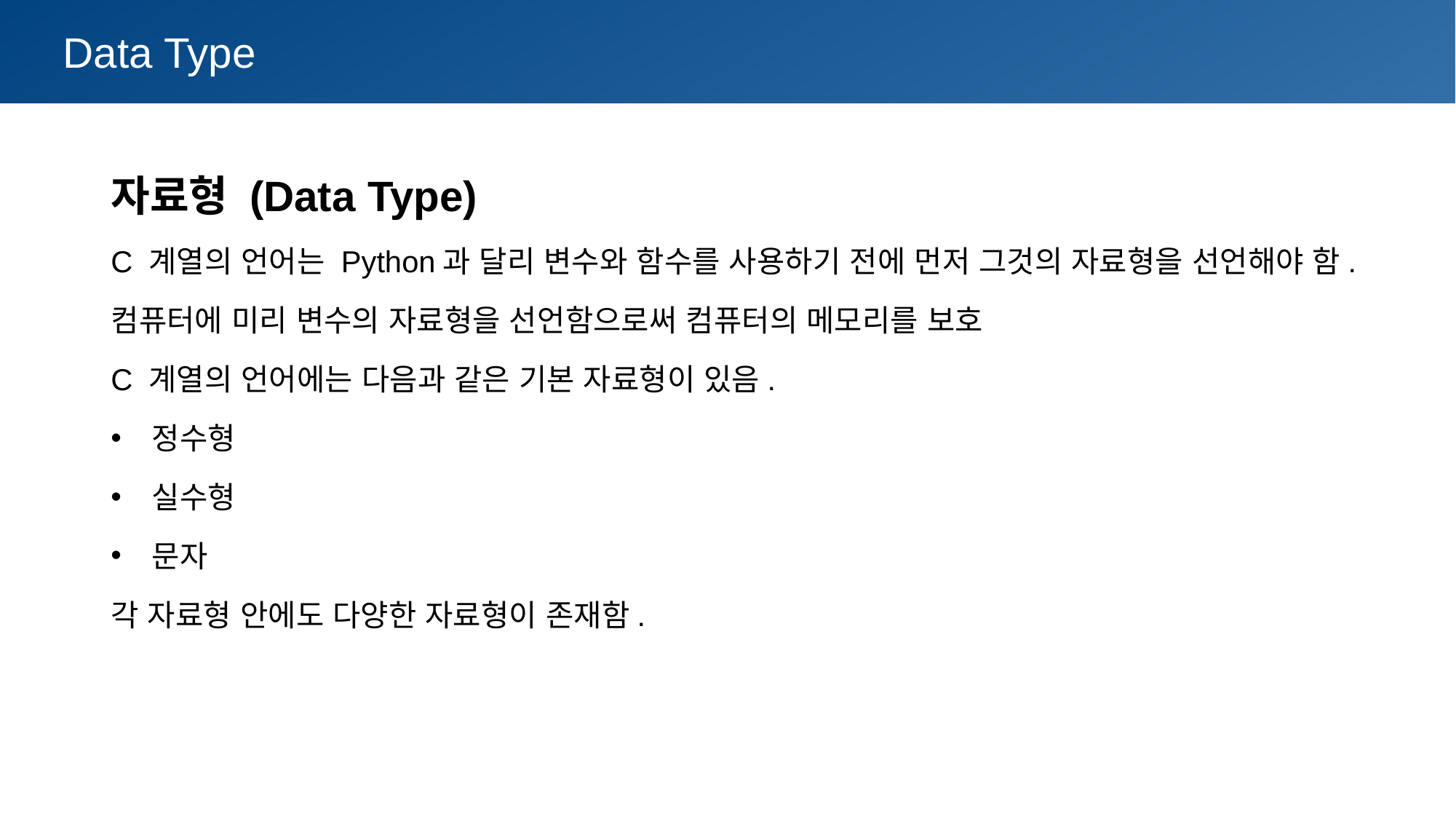

Data Type
자료형 (Data Type)
C 계열의 언어는 Python과 달리 변수와 함수를 사용하기 전에 먼저 그것의 자료형을 선언해야 함.
컴퓨터에 미리 변수의 자료형을 선언함으로써 컴퓨터의 메모리를 보호
C 계열의 언어에는 다음과 같은 기본 자료형이 있음.
정수형
실수형
문자
각 자료형 안에도 다양한 자료형이 존재함.